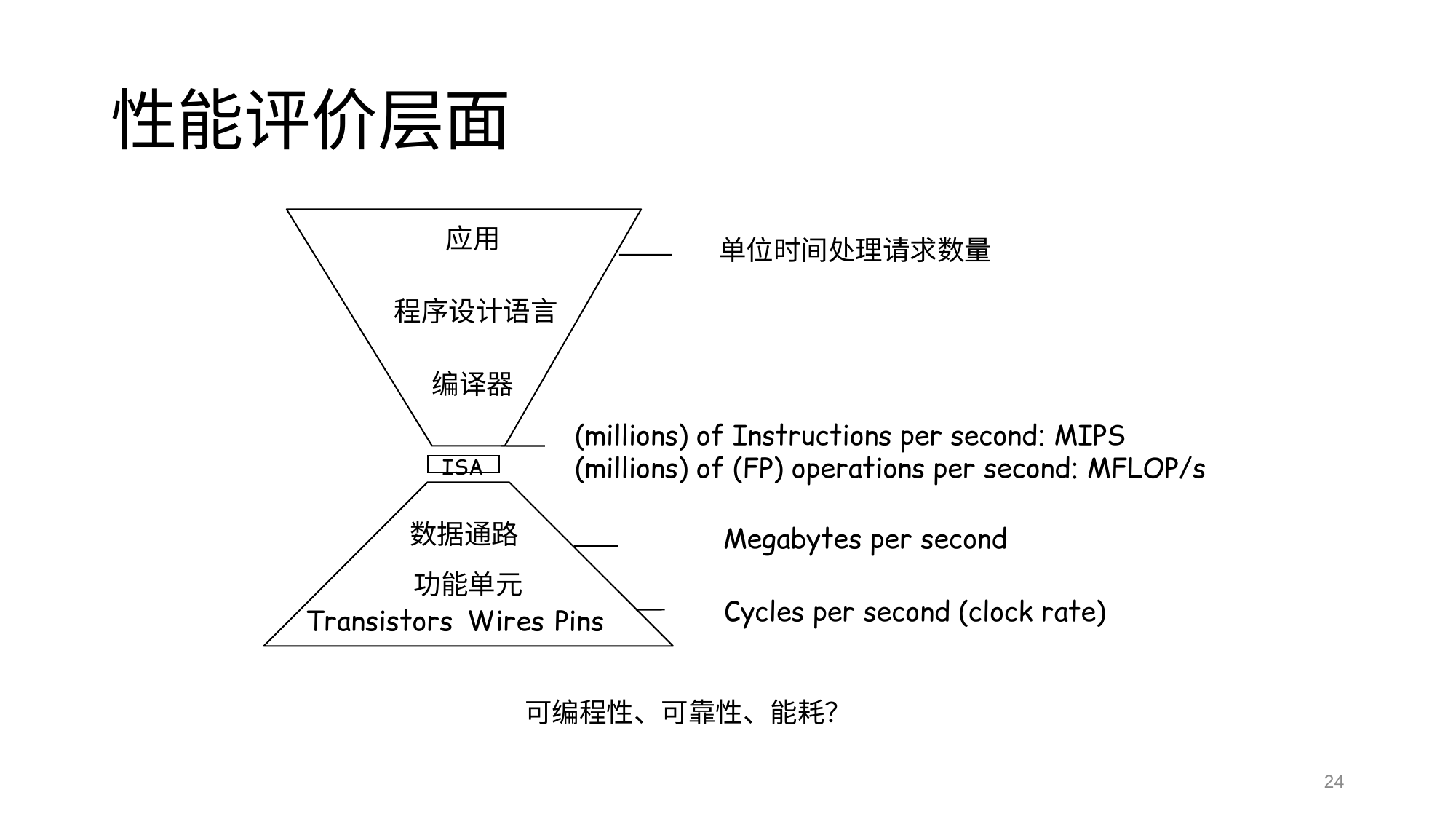

# 性能评价层面

应用
单位时间处理请求数量

程序设计语言
编译器
(millions) of Instructions per second: MIPS
(millions) of (FP) operations per second: MFLOP/s

ISA

数据通路
Megabytes per second

功能单元
Cycles per second (clock rate)
Transistors
Wires
Pins

可编程性、可靠性、能耗？
24